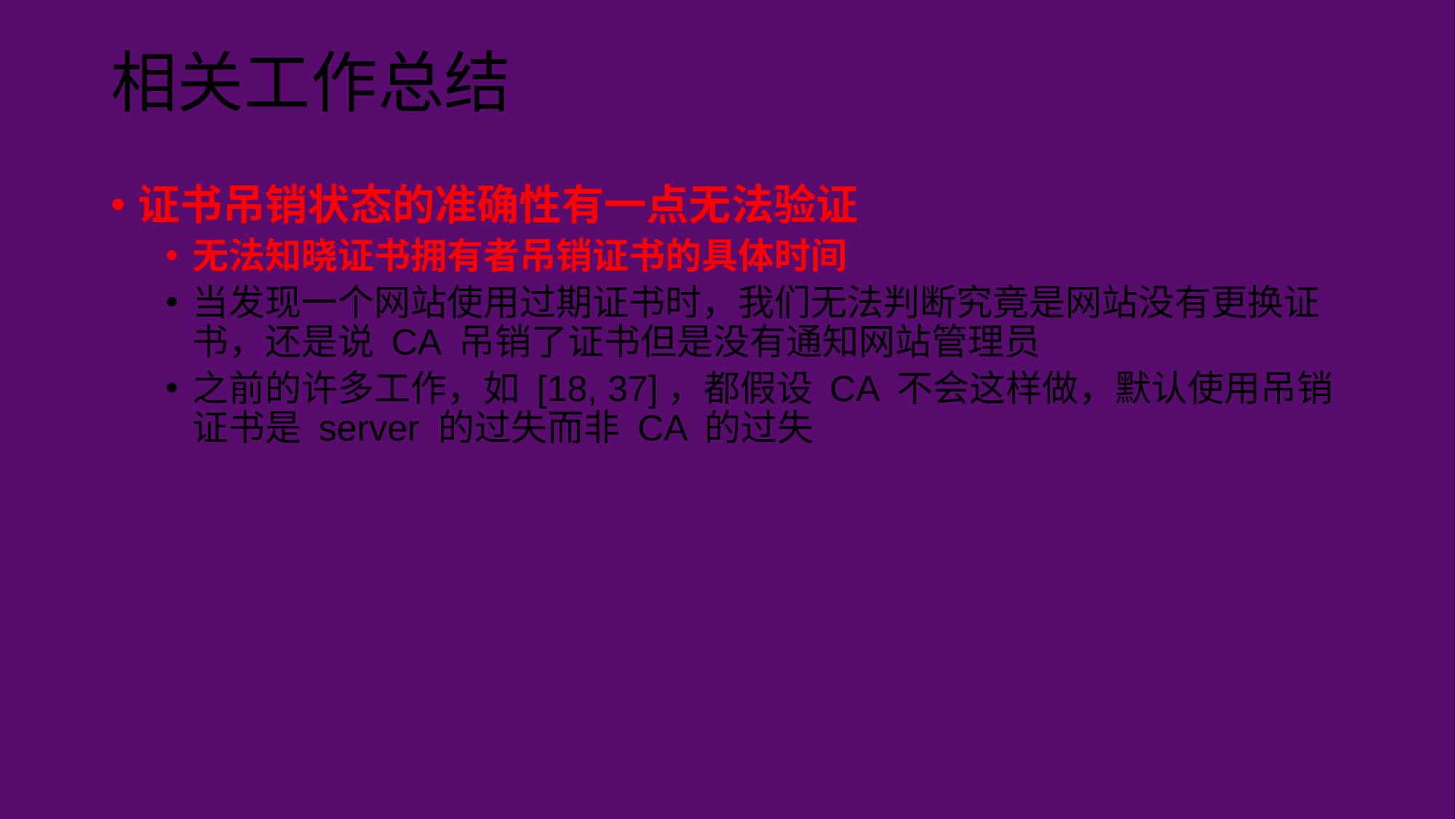

# 相关工作总结
证书吊销状态的准确性有一点无法验证
无法知晓证书拥有者吊销证书的具体时间
当发现一个网站使用过期证书时，我们无法判断究竟是网站没有更换证书，还是说 CA 吊销了证书但是没有通知网站管理员
之前的许多工作，如 [18, 37]，都假设 CA 不会这样做，默认使用吊销证书是 server 的过失而非 CA 的过失